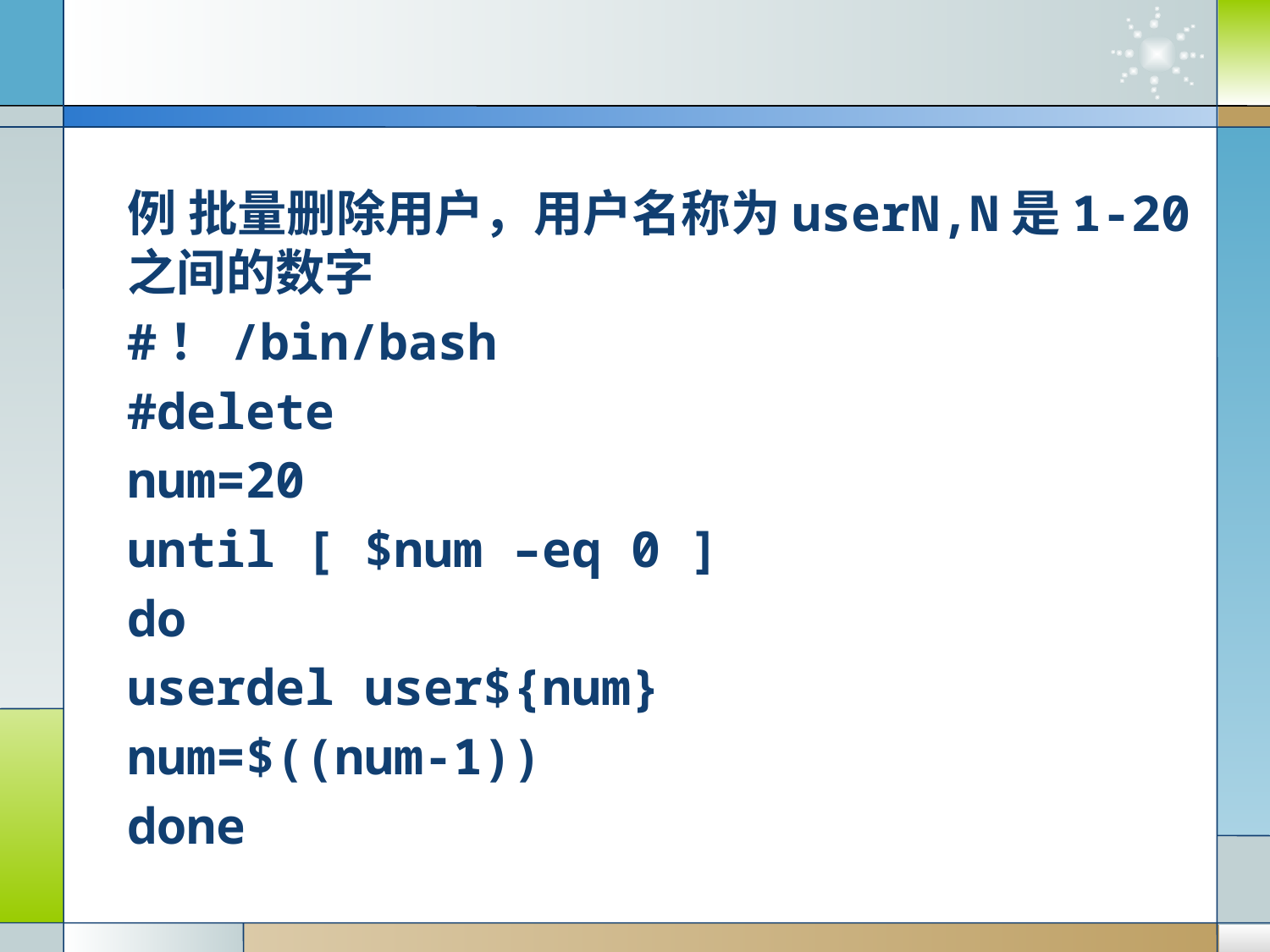

#
例 批量删除用户，用户名称为userN,N是1-20之间的数字
#！/bin/bash
#delete
num=20
until [ $num –eq 0 ]
do
userdel user${num}
num=$((num-1))
done